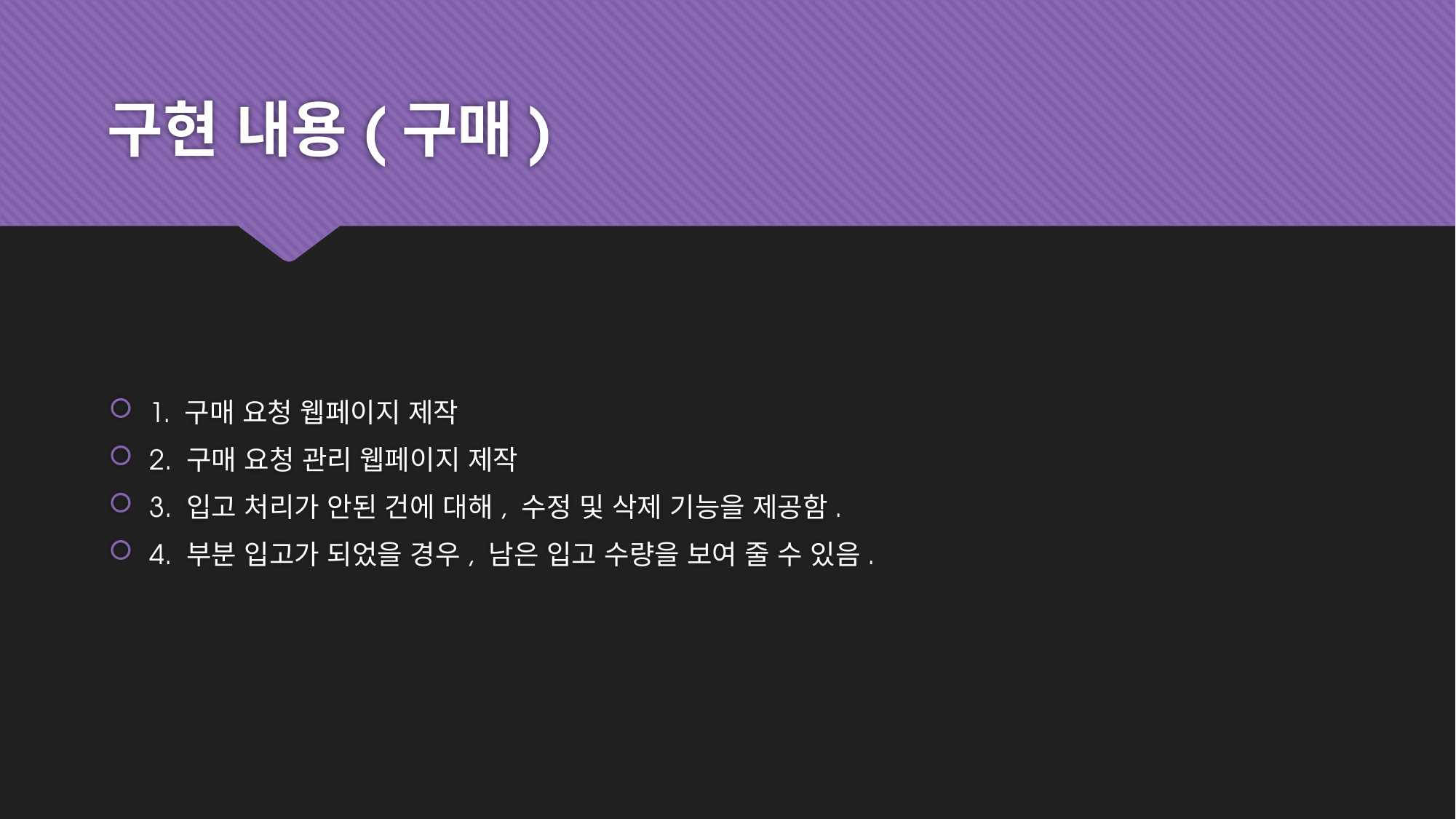

# 구현 내용(구매)
1. 구매 요청 웹페이지 제작
2. 구매 요청 관리 웹페이지 제작
3. 입고 처리가 안된 건에 대해, 수정 및 삭제 기능을 제공함.
4. 부분 입고가 되었을 경우, 남은 입고 수량을 보여 줄 수 있음.